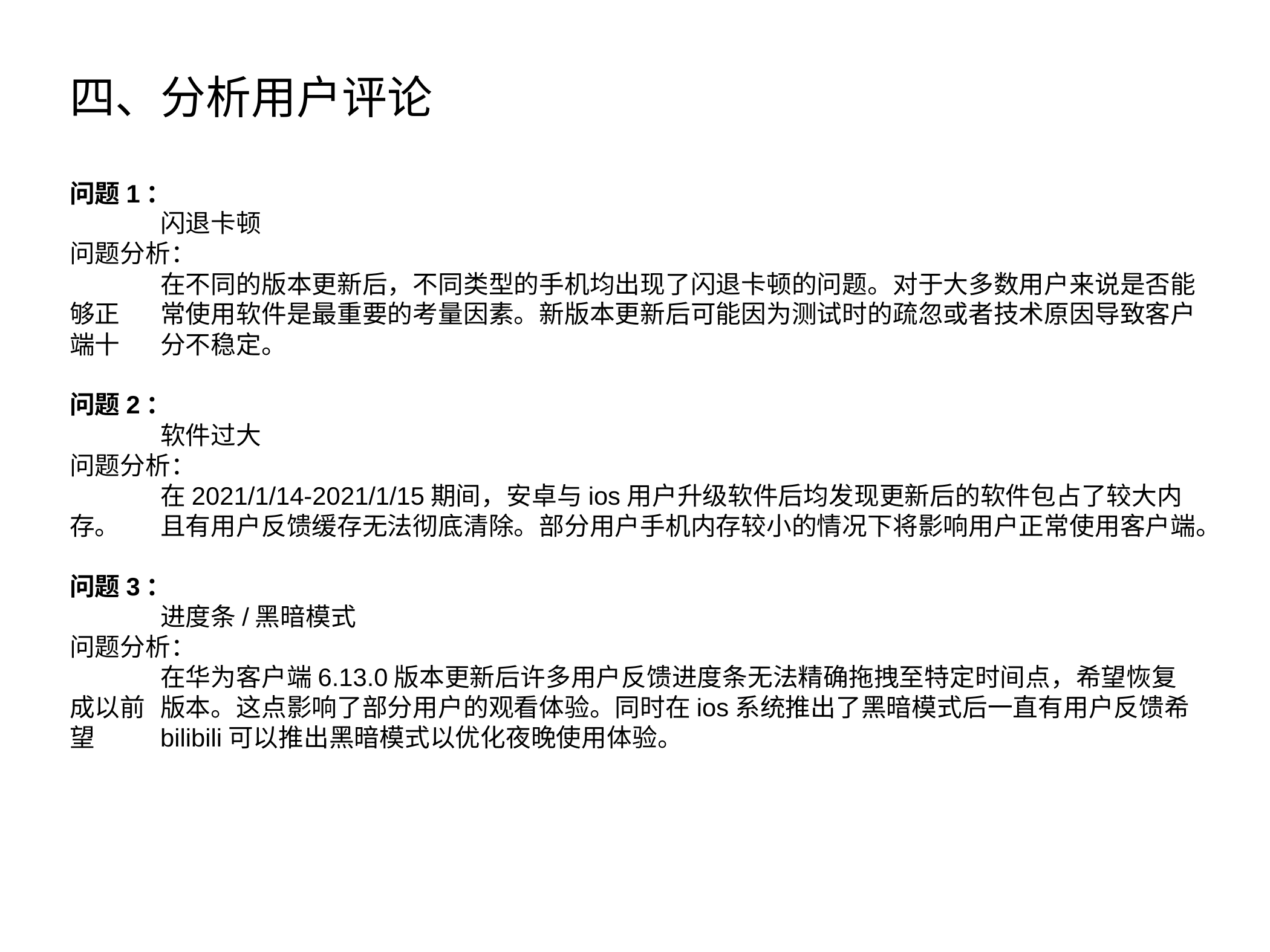

四、分析用户评论

问题1：
	闪退卡顿
问题分析：
	在不同的版本更新后，不同类型的手机均出现了闪退卡顿的问题。对于大多数用户来说是否能够正	常使用软件是最重要的考量因素。新版本更新后可能因为测试时的疏忽或者技术原因导致客户端十	分不稳定。

问题2：
	软件过大
问题分析：
	在2021/1/14-2021/1/15期间，安卓与ios用户升级软件后均发现更新后的软件包占了较大内存。	且有用户反馈缓存无法彻底清除。部分用户手机内存较小的情况下将影响用户正常使用客户端。

问题3：
	进度条/黑暗模式
问题分析：
	在华为客户端6.13.0版本更新后许多用户反馈进度条无法精确拖拽至特定时间点，希望恢复成以前	版本。这点影响了部分用户的观看体验。同时在ios系统推出了黑暗模式后一直有用户反馈希望	bilibili可以推出黑暗模式以优化夜晚使用体验。